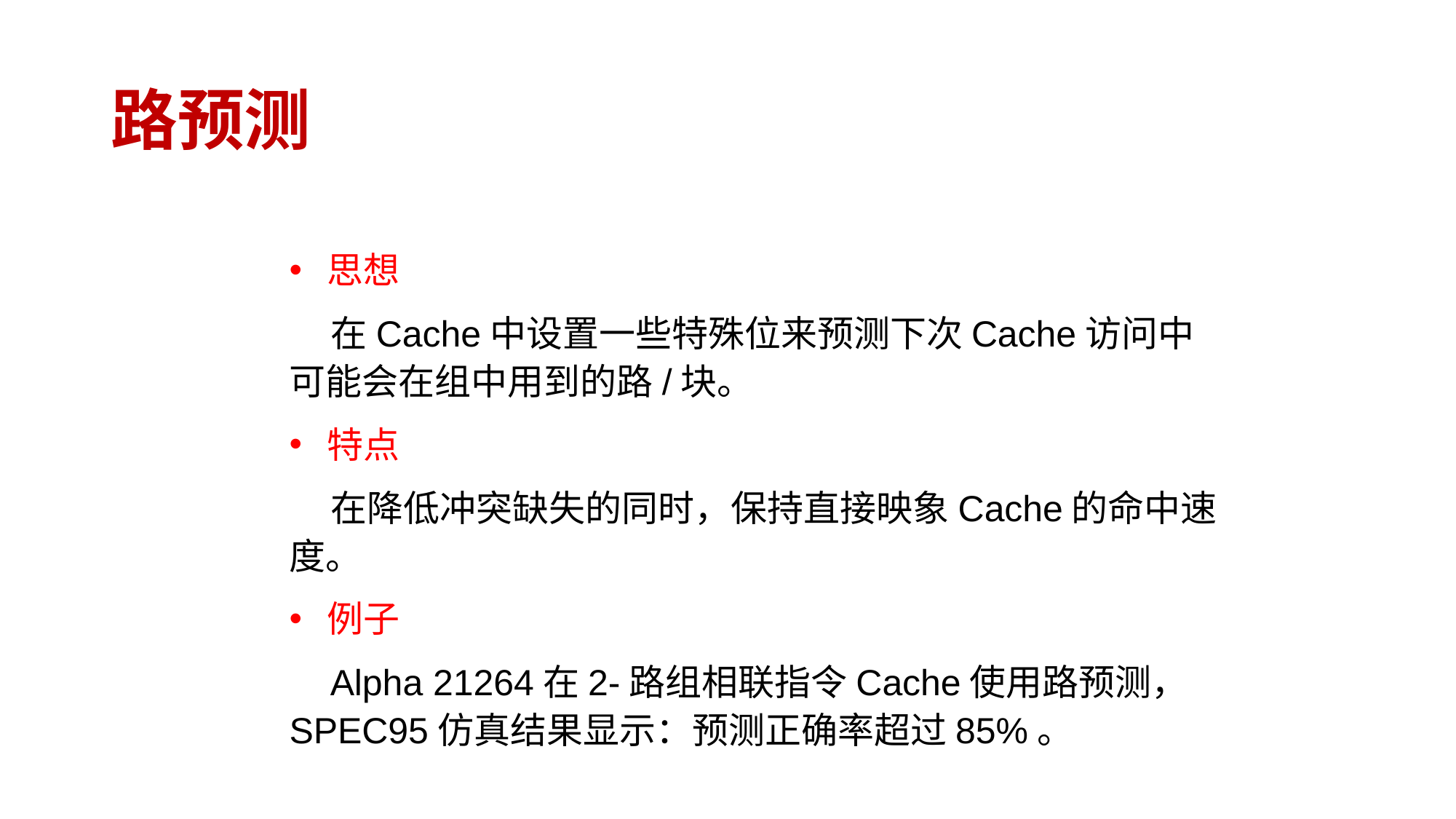

# 路预测
  思想
    在Cache中设置一些特殊位来预测下次Cache访问中可能会在组中用到的路/块。
  特点
    在降低冲突缺失的同时，保持直接映象Cache的命中速度。
  例子
    Alpha 21264在2-路组相联指令Cache使用路预测，SPEC95仿真结果显示：预测正确率超过85%。